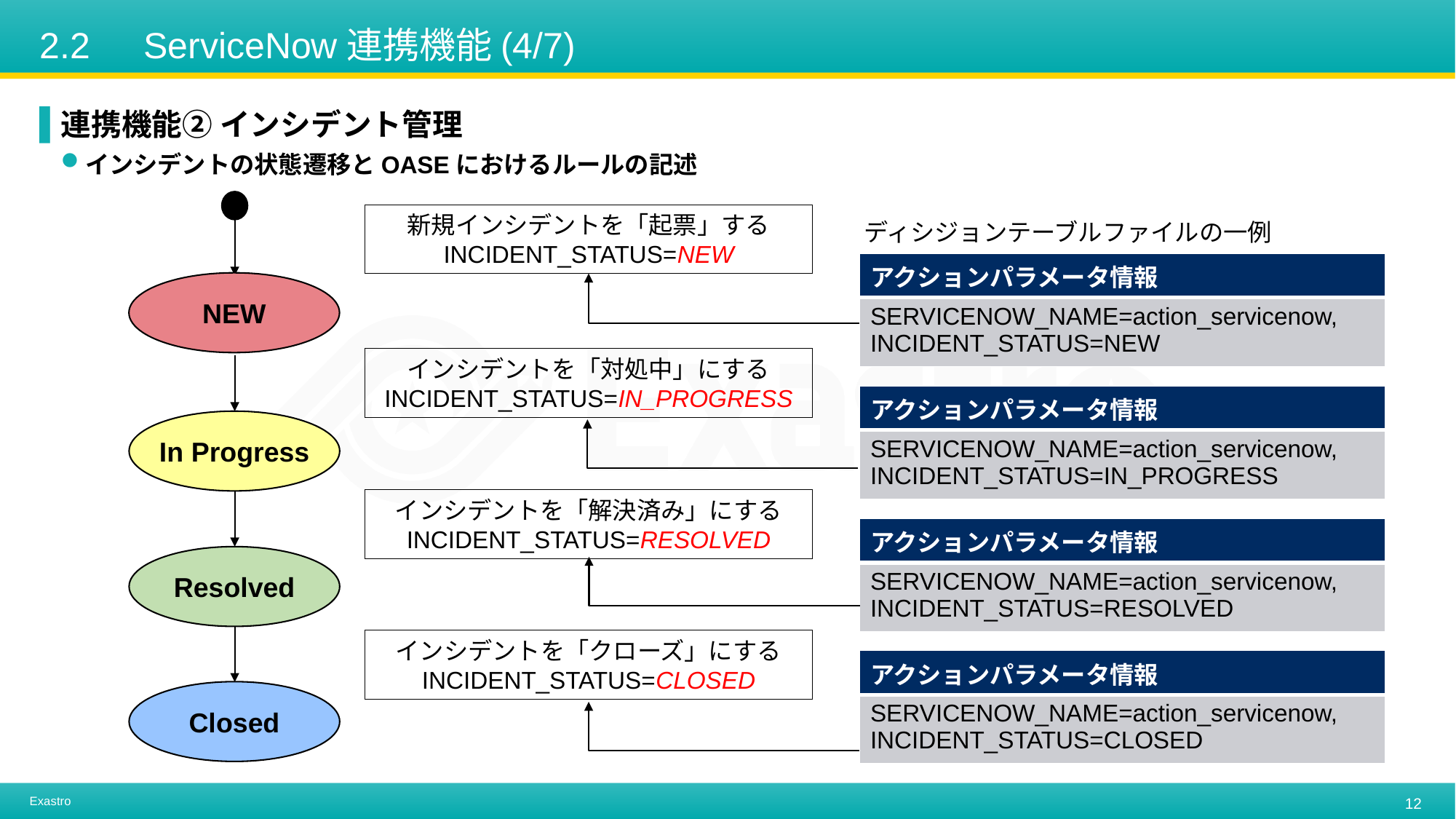

# 2.2　ServiceNow連携機能(4/7)
連携機能② インシデント管理
インシデントの状態遷移とOASEにおけるルールの記述

NEW
In Progress
Resolved
Closed
新規インシデントを「起票」する
INCIDENT_STATUS=NEW
ディシジョンテーブルファイルの一例
| アクションパラメータ情報 |
| --- |
| SERVICENOW\_NAME=action\_servicenow, INCIDENT\_STATUS=NEW |
インシデントを「対処中」にする
INCIDENT_STATUS=IN_PROGRESS
| アクションパラメータ情報 |
| --- |
| SERVICENOW\_NAME=action\_servicenow, INCIDENT\_STATUS=IN\_PROGRESS |
インシデントを「解決済み」にする
INCIDENT_STATUS=RESOLVED
| アクションパラメータ情報 |
| --- |
| SERVICENOW\_NAME=action\_servicenow, INCIDENT\_STATUS=RESOLVED |
インシデントを「クローズ」にする
INCIDENT_STATUS=CLOSED
| アクションパラメータ情報 |
| --- |
| SERVICENOW\_NAME=action\_servicenow, INCIDENT\_STATUS=CLOSED |